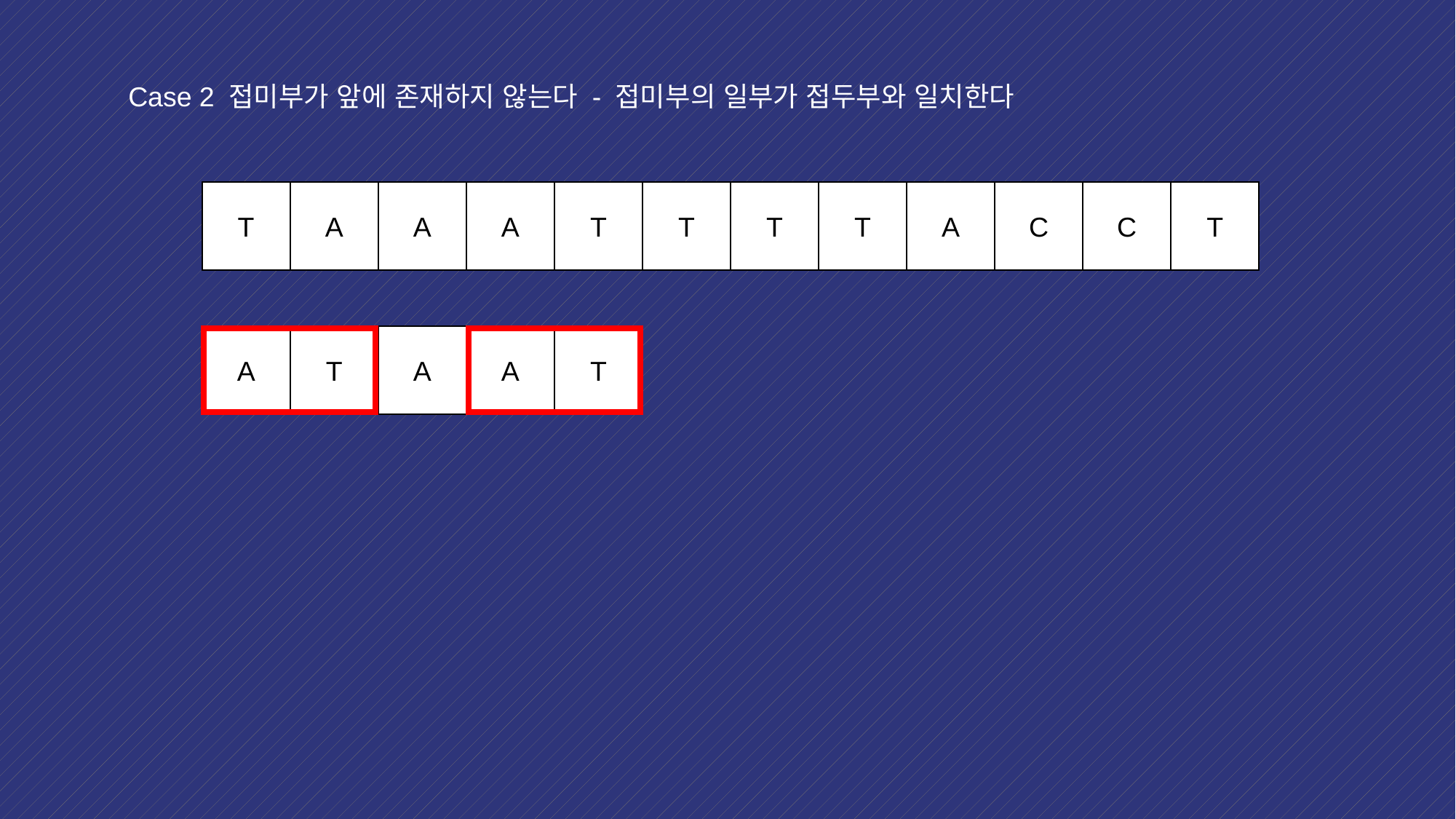

Case 2 접미부가 앞에 존재하지 않는다 - 접미부의 일부가 접두부와 일치한다
T
A
A
A
T
T
T
T
A
C
C
T
T
A
T
A
A